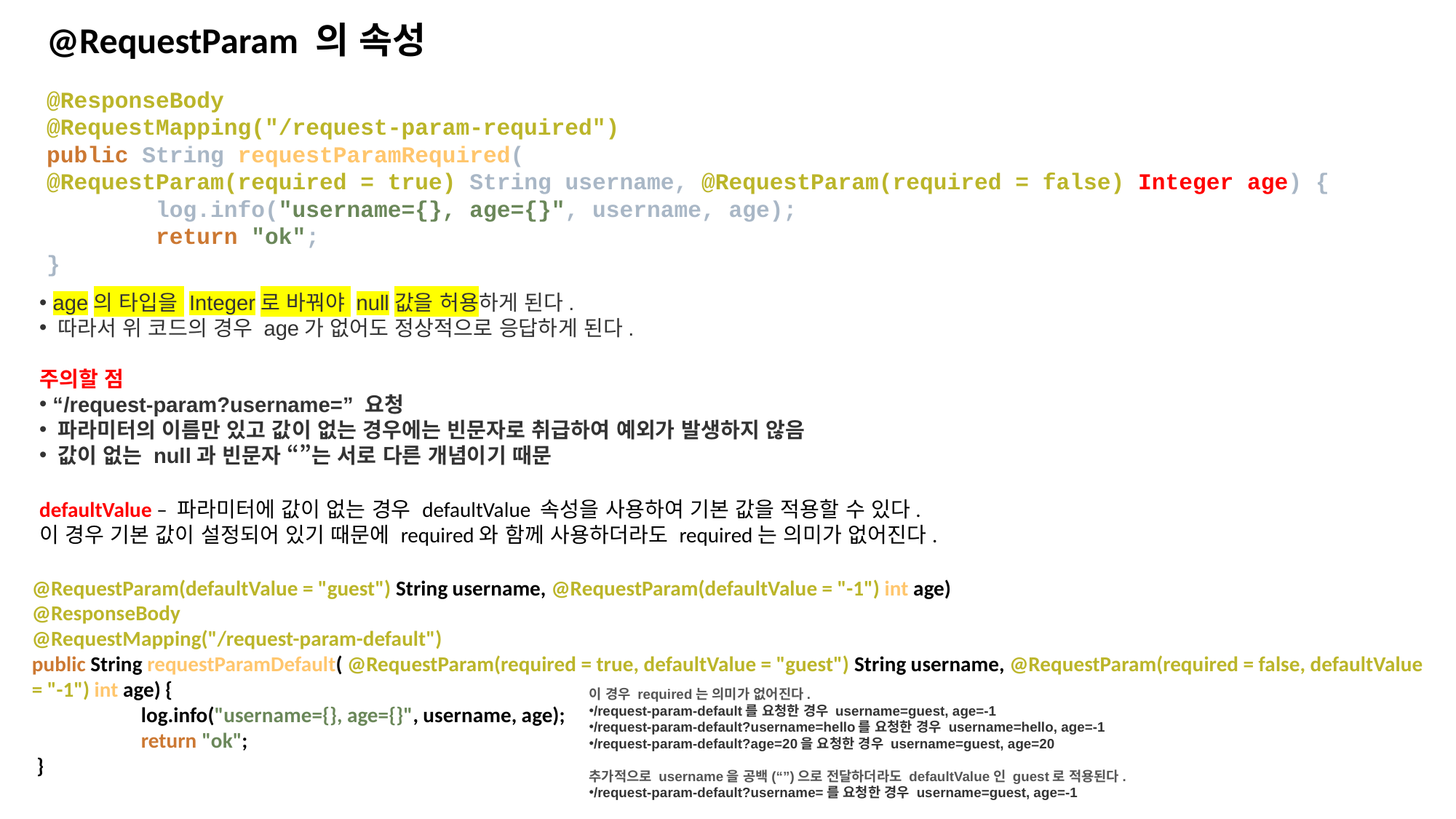

@RequestParam 의 속성
@ResponseBody
@RequestMapping("/request-param-required")
public String requestParamRequired(
@RequestParam(required = true) String username, @RequestParam(required = false) Integer age) {
	log.info("username={}, age={}", username, age);
	return "ok";
}

 age의 타입을 Integer로 바꿔야 null값을 허용하게 된다.
 따라서 위 코드의 경우 age가 없어도 정상적으로 응답하게 된다.

주의할 점
 “/request-param?username=” 요청
 파라미터의 이름만 있고 값이 없는 경우에는 빈문자로 취급하여 예외가 발생하지 않음
 값이 없는 null과 빈문자 “”는 서로 다른 개념이기 때문
defaultValue – 파라미터에 값이 없는 경우 defaultValue 속성을 사용하여 기본 값을 적용할 수 있다.
이 경우 기본 값이 설정되어 있기 때문에 required와 함께 사용하더라도 required는 의미가 없어진다.
@RequestParam(defaultValue = "guest") String username, @RequestParam(defaultValue = "-1") int age)
@ResponseBody
@RequestMapping("/request-param-default")
public String requestParamDefault( @RequestParam(required = true, defaultValue = "guest") String username, @RequestParam(required = false, defaultValue = "-1") int age) {
 	log.info("username={}, age={}", username, age);
	return "ok";
 }
이 경우 required는 의미가 없어진다.
/request-param-default를 요청한 경우 username=guest, age=-1
/request-param-default?username=hello를 요청한 경우 username=hello, age=-1
/request-param-default?age=20을 요청한 경우 username=guest, age=20

추가적으로 username을 공백(“”)으로 전달하더라도 defaultValue인 guest로 적용된다.
/request-param-default?username=를 요청한 경우 username=guest, age=-1